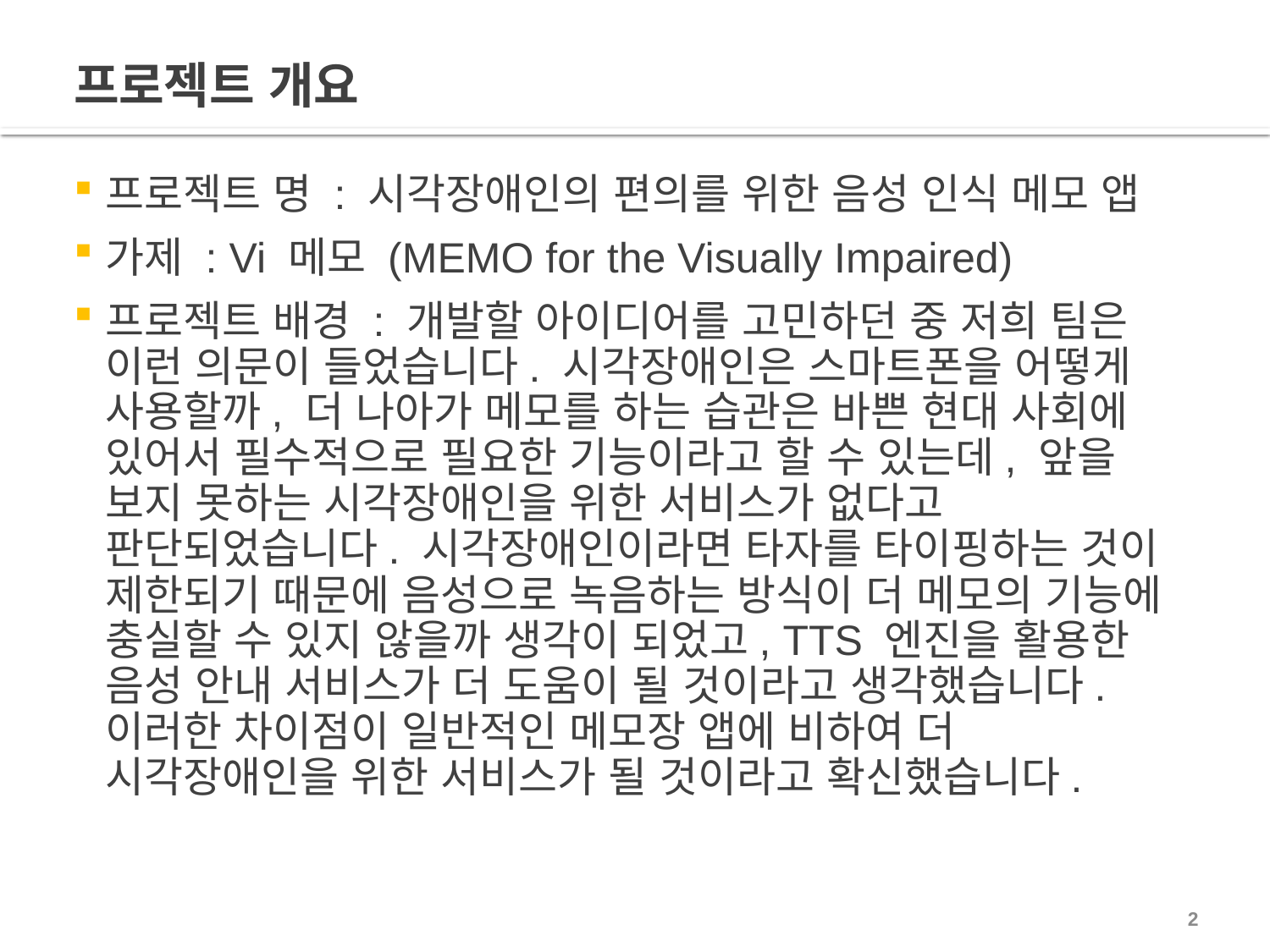

# 프로젝트 개요
프로젝트 명 : 시각장애인의 편의를 위한 음성 인식 메모 앱
가제 : Vi 메모 (MEMO for the Visually Impaired)
프로젝트 배경 : 개발할 아이디어를 고민하던 중 저희 팀은 이런 의문이 들었습니다. 시각장애인은 스마트폰을 어떻게 사용할까, 더 나아가 메모를 하는 습관은 바쁜 현대 사회에 있어서 필수적으로 필요한 기능이라고 할 수 있는데, 앞을 보지 못하는 시각장애인을 위한 서비스가 없다고 판단되었습니다. 시각장애인이라면 타자를 타이핑하는 것이 제한되기 때문에 음성으로 녹음하는 방식이 더 메모의 기능에 충실할 수 있지 않을까 생각이 되었고, TTS 엔진을 활용한 음성 안내 서비스가 더 도움이 될 것이라고 생각했습니다. 이러한 차이점이 일반적인 메모장 앱에 비하여 더 시각장애인을 위한 서비스가 될 것이라고 확신했습니다.
2